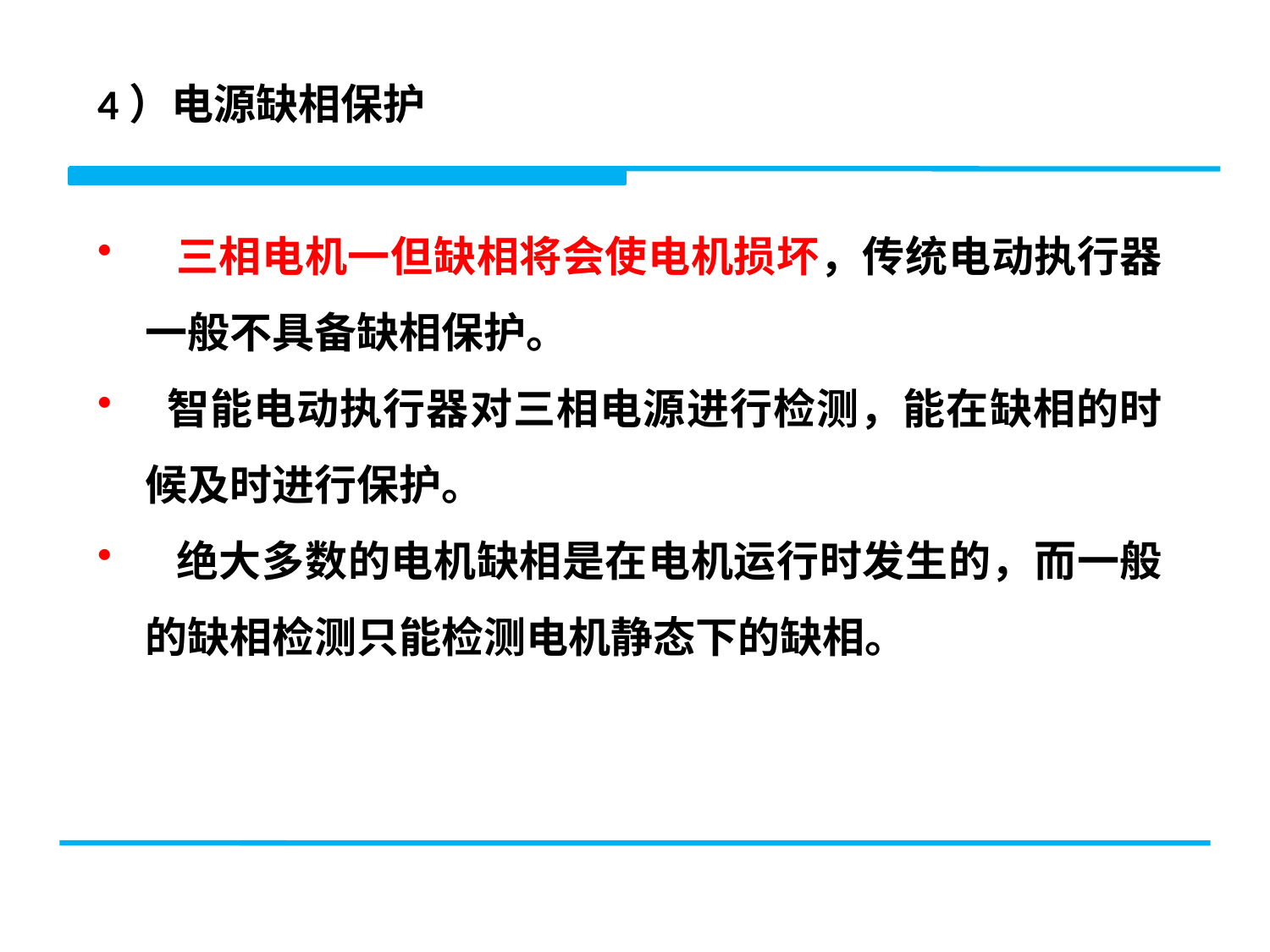

4）电源缺相保护

  三相电机一但缺相将会使电机损坏，传统电动执行器一般不具备缺相保护。
 智能电动执行器对三相电源进行检测，能在缺相的时候及时进行保护。
  绝大多数的电机缺相是在电机运行时发生的，而一般的缺相检测只能检测电机静态下的缺相。